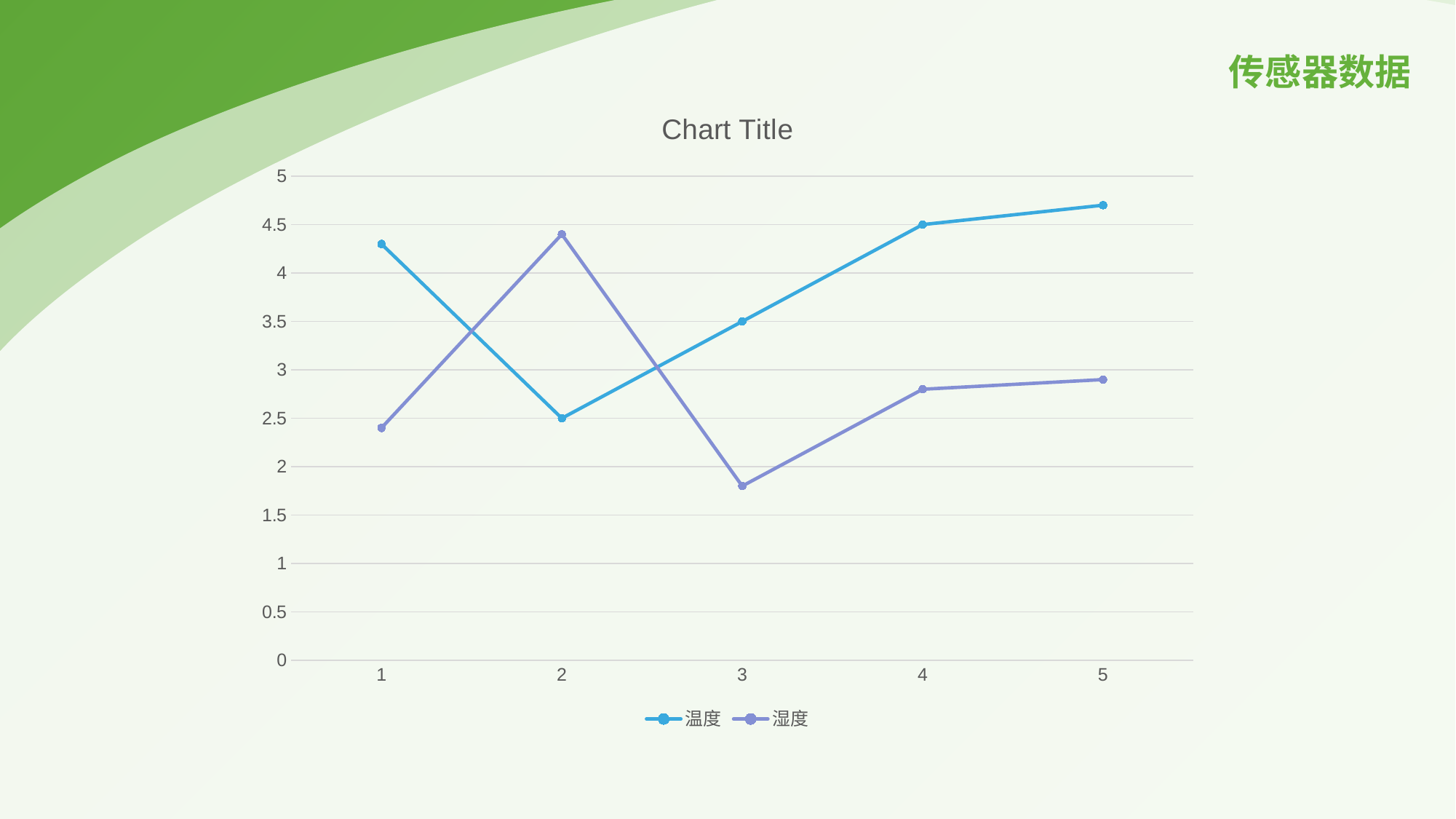

传感器数据

### Chart:

| Category | 温度 | 湿度 |
|---|---|---|